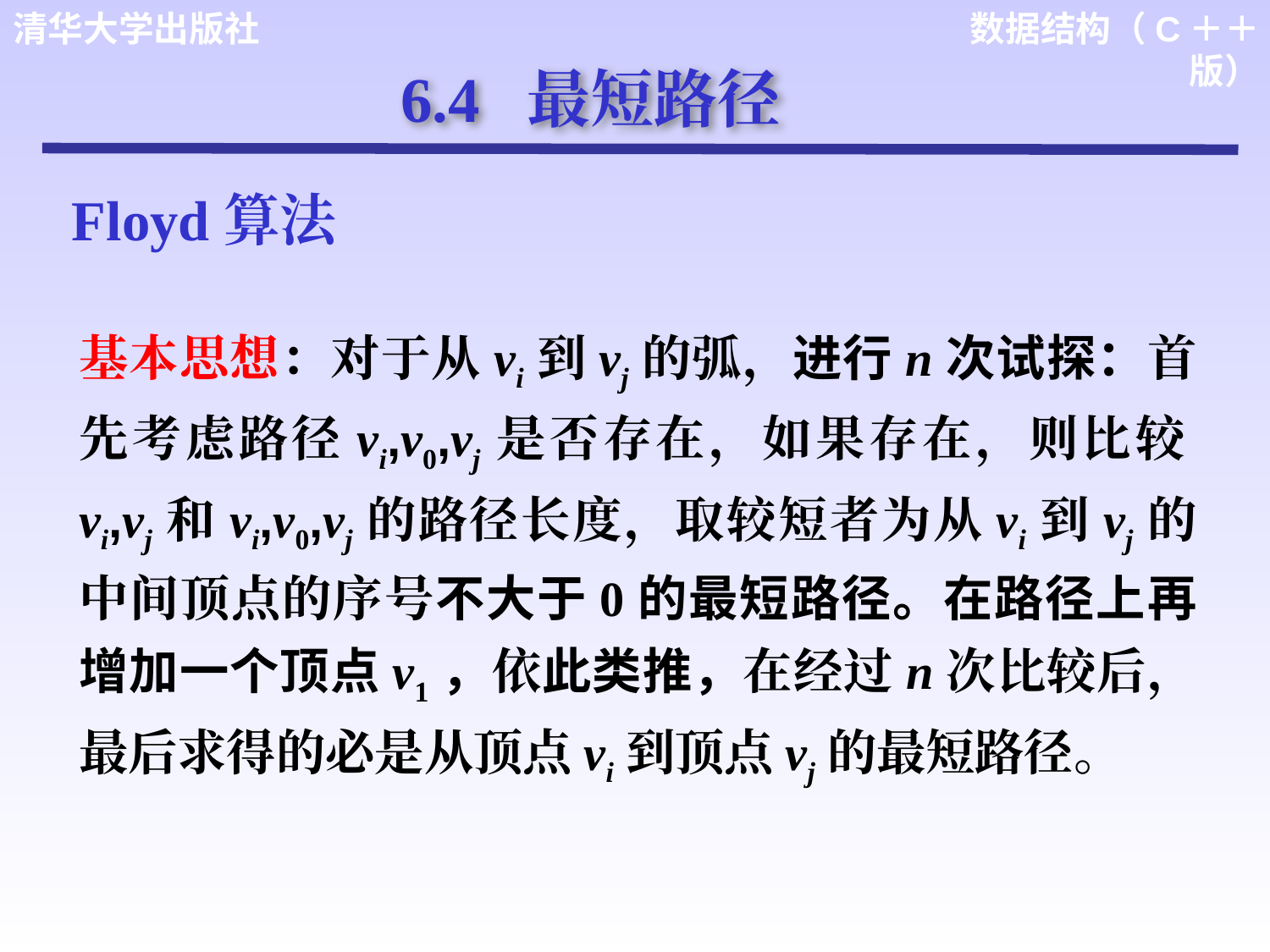

6.4  最短路径
Floyd算法
基本思想：对于从vi到vj的弧，进行n次试探：首先考虑路径vi,v0,vj是否存在，如果存在，则比较vi,vj和vi,v0,vj的路径长度，取较短者为从vi到vj的中间顶点的序号不大于0的最短路径。在路径上再增加一个顶点v1，依此类推，在经过n次比较后，最后求得的必是从顶点vi到顶点vj的最短路径。